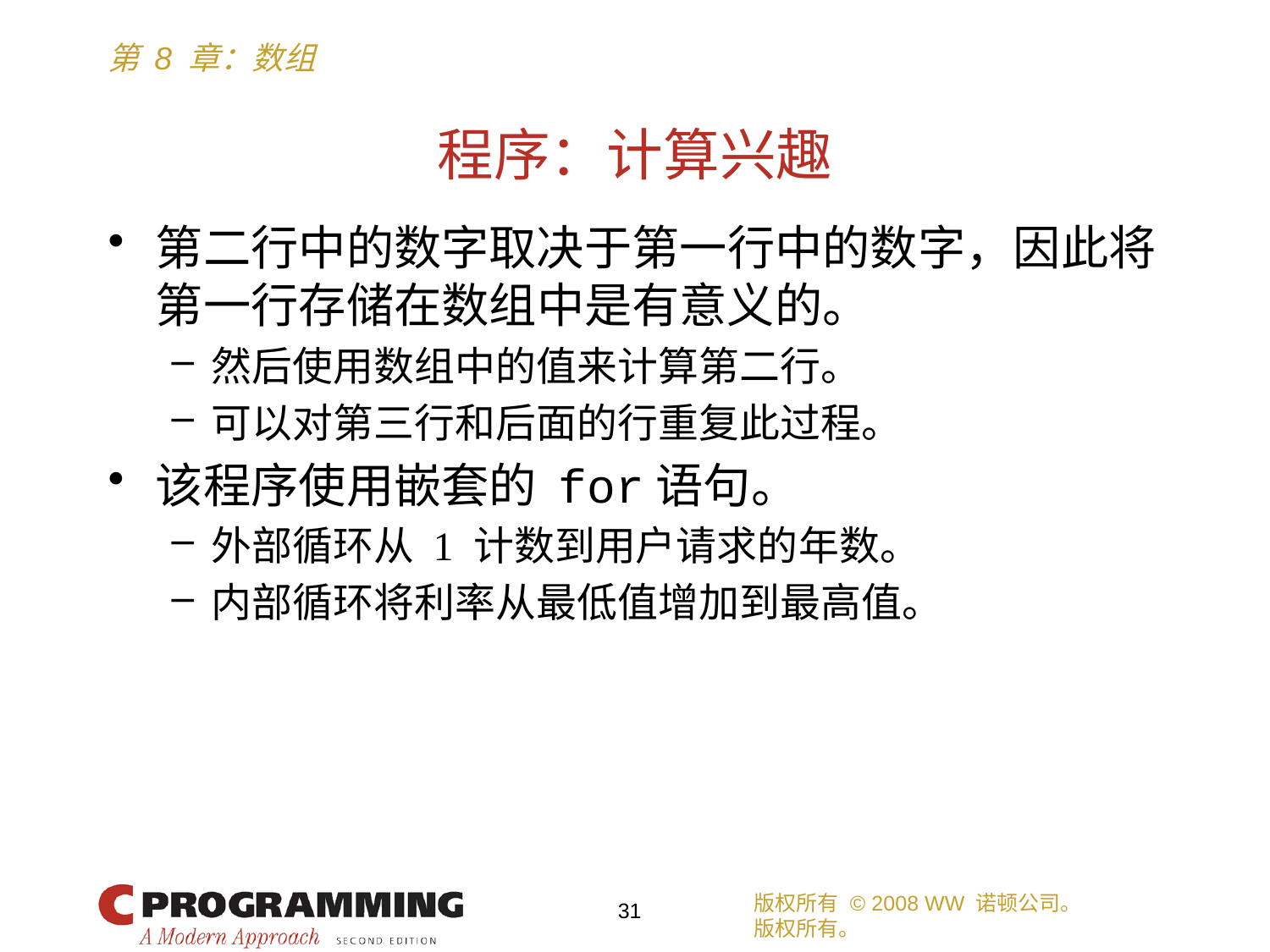

# 程序：计算兴趣
第二行中的数字取决于第一行中的数字，因此将第一行存储在数组中是有意义的。
然后使用数组中的值来计算第二行。
可以对第三行和后面的行重复此过程。
该程序使用嵌套的 for语句。
外部循环从 1 计数到用户请求的年数。
内部循环将利率从最低值增加到最高值。
版权所有 © 2008 WW 诺顿公司。
版权所有。
31